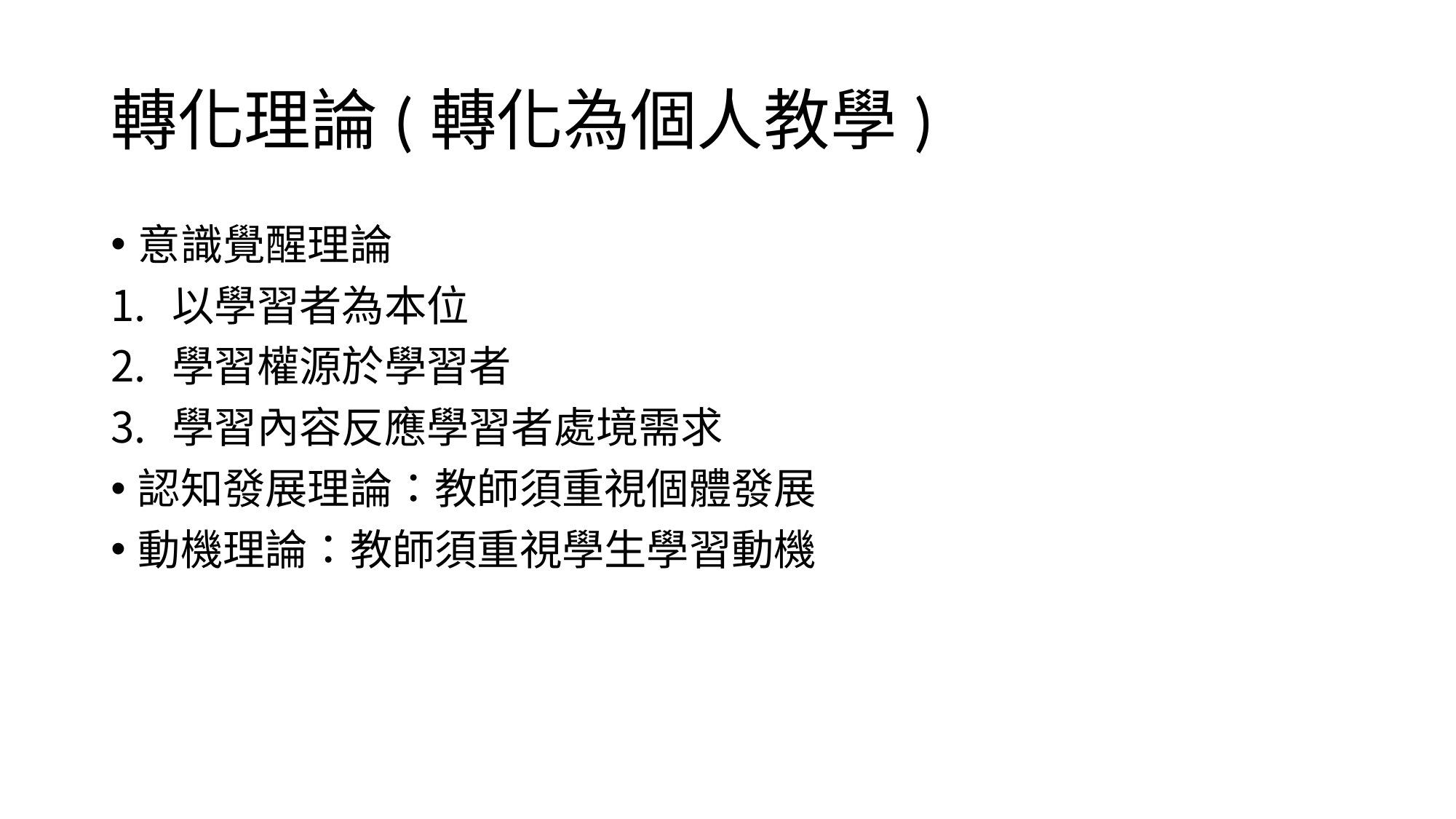

# 轉化理論(轉化為個人教學)
意識覺醒理論
以學習者為本位
學習權源於學習者
學習內容反應學習者處境需求
認知發展理論：教師須重視個體發展
動機理論：教師須重視學生學習動機